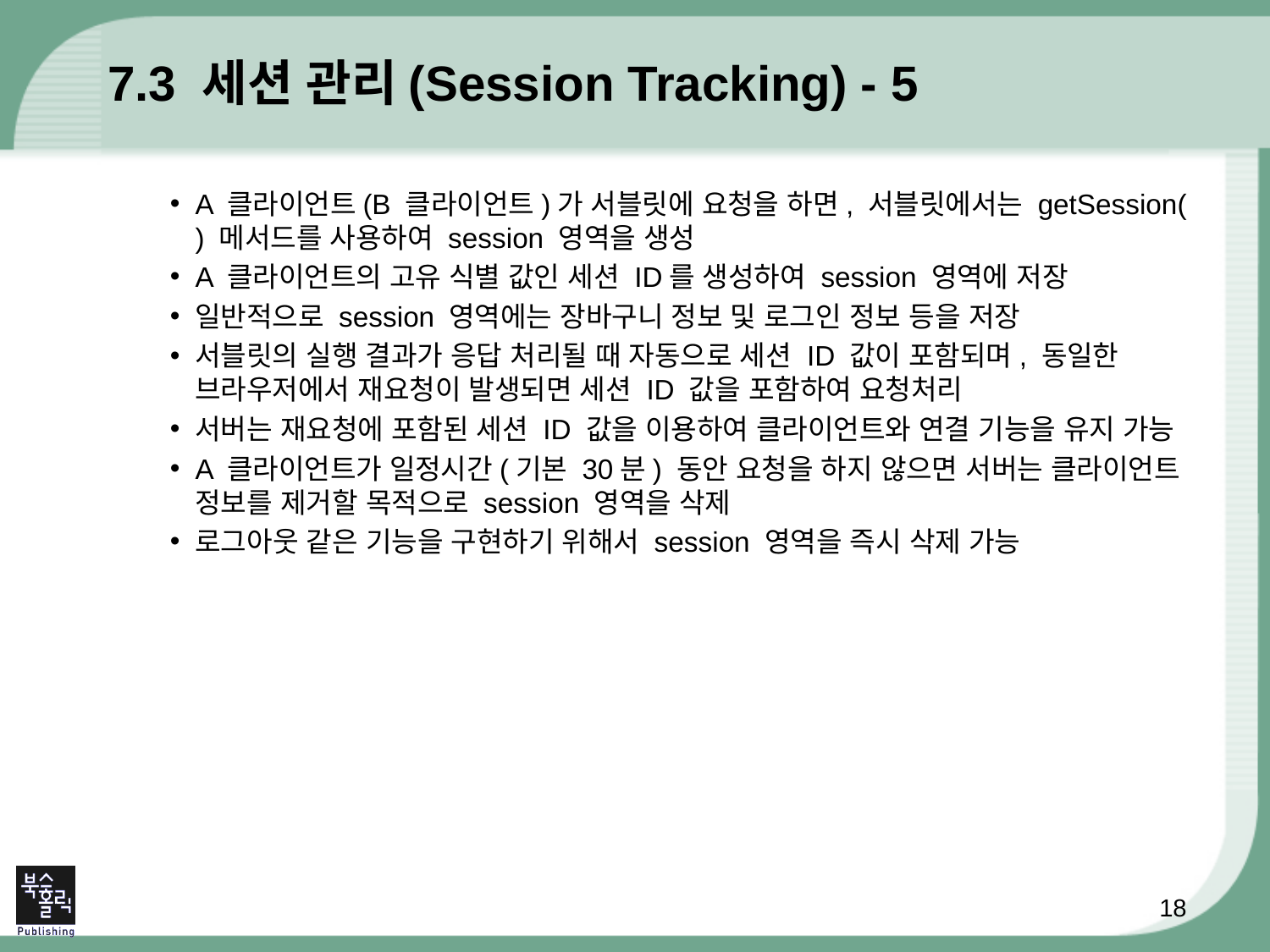

# 7.3 세션 관리(Session Tracking) - 5
A 클라이언트(B 클라이언트)가 서블릿에 요청을 하면, 서블릿에서는 getSession( ) 메서드를 사용하여 session 영역을 생성
A 클라이언트의 고유 식별 값인 세션 ID를 생성하여 session 영역에 저장
일반적으로 session 영역에는 장바구니 정보 및 로그인 정보 등을 저장
서블릿의 실행 결과가 응답 처리될 때 자동으로 세션 ID 값이 포함되며, 동일한 브라우저에서 재요청이 발생되면 세션 ID 값을 포함하여 요청처리
서버는 재요청에 포함된 세션 ID 값을 이용하여 클라이언트와 연결 기능을 유지 가능
A 클라이언트가 일정시간(기본 30분) 동안 요청을 하지 않으면 서버는 클라이언트 정보를 제거할 목적으로 session 영역을 삭제
로그아웃 같은 기능을 구현하기 위해서 session 영역을 즉시 삭제 가능
18